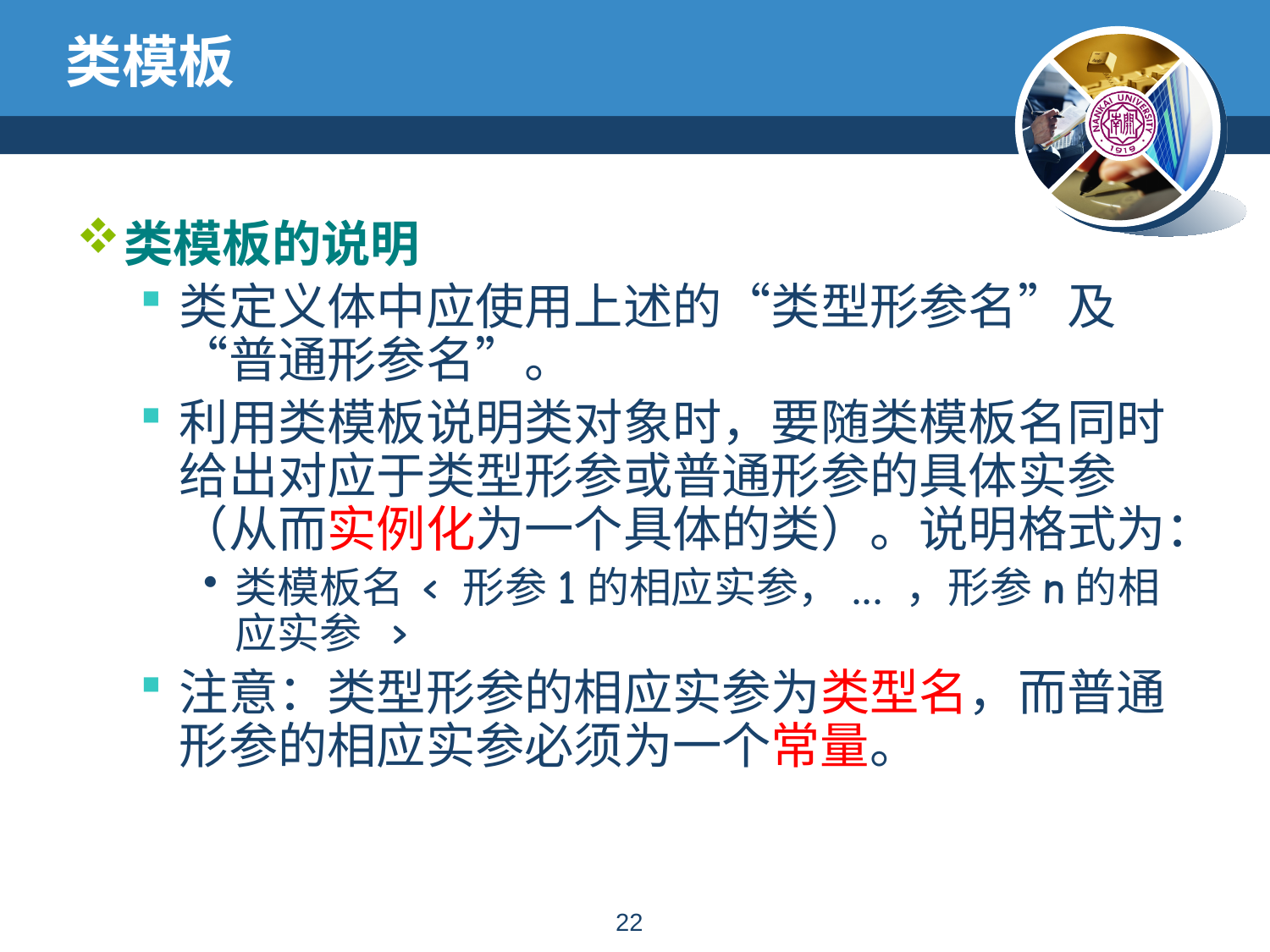

# 类模板
类模板的说明
类定义体中应使用上述的“类型形参名”及“普通形参名”。
利用类模板说明类对象时，要随类模板名同时给出对应于类型形参或普通形参的具体实参（从而实例化为一个具体的类）。说明格式为：
类模板名 < 形参1的相应实参，... ，形参n的相应实参  >
注意：类型形参的相应实参为类型名，而普通形参的相应实参必须为一个常量。
22